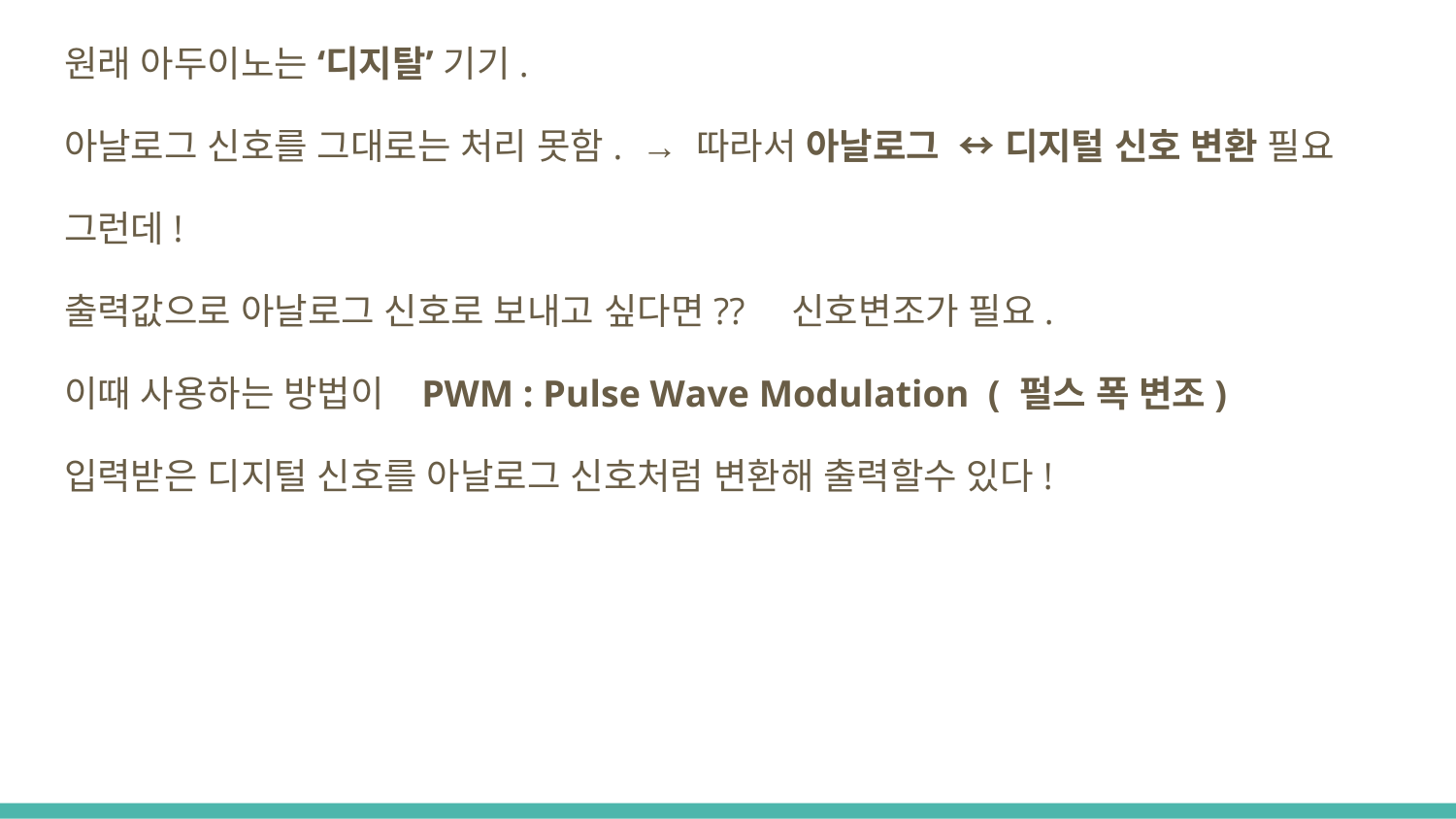

원래 아두이노는 ‘디지탈’ 기기.
아날로그 신호를 그대로는 처리 못함.  → 따라서 아날로그  ↔ 디지털 신호 변환 필요
그런데!
출력값으로 아날로그 신호로 보내고 싶다면??    신호변조가 필요.
이때 사용하는 방법이   PWM : Pulse Wave Modulation  ( 펄스 폭 변조)
입력받은 디지털 신호를 아날로그 신호처럼 변환해 출력할수 있다!